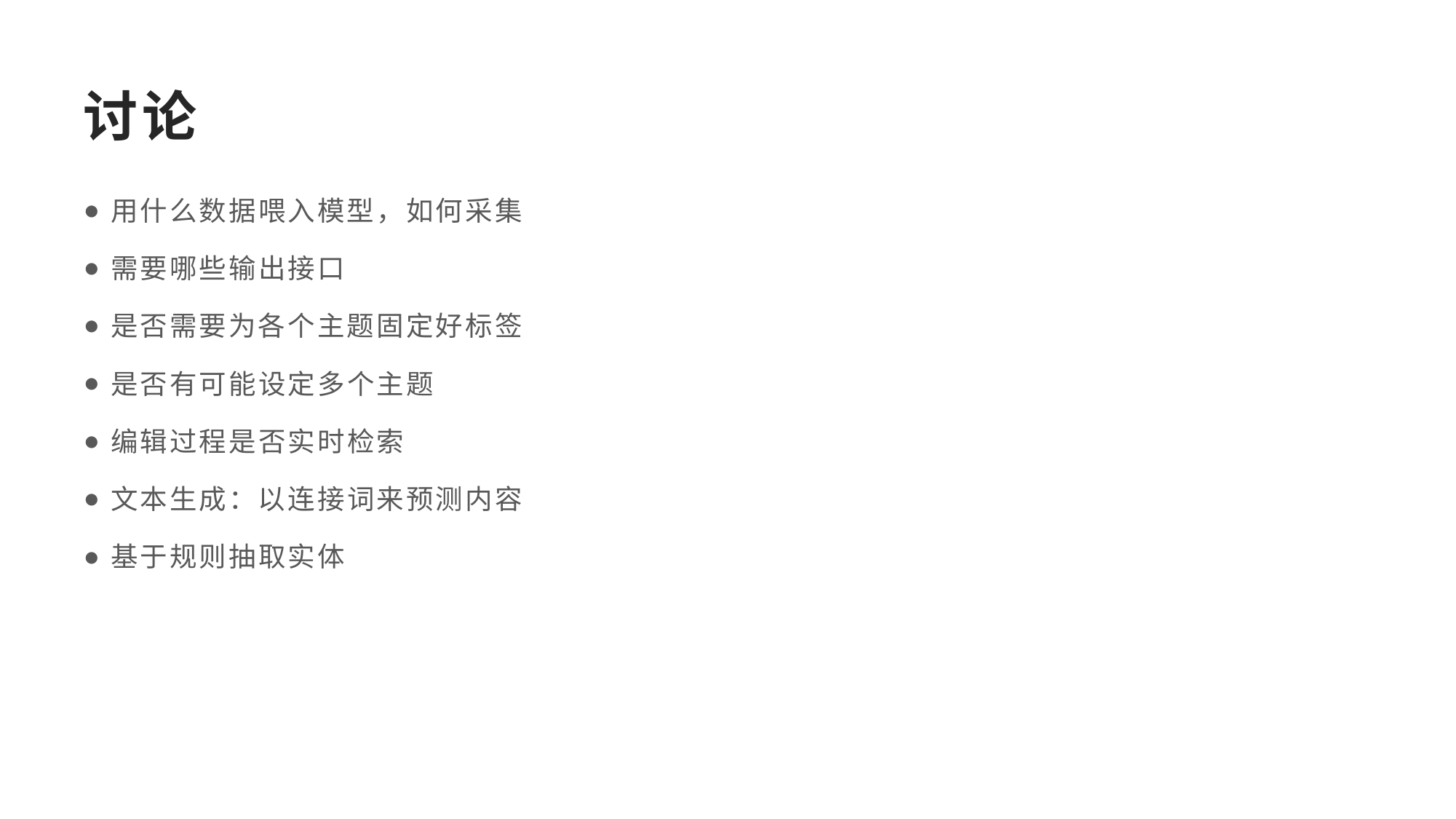

# 讨论
用什么数据喂入模型，如何采集
需要哪些输出接口
是否需要为各个主题固定好标签
是否有可能设定多个主题
编辑过程是否实时检索
文本生成：以连接词来预测内容
基于规则抽取实体